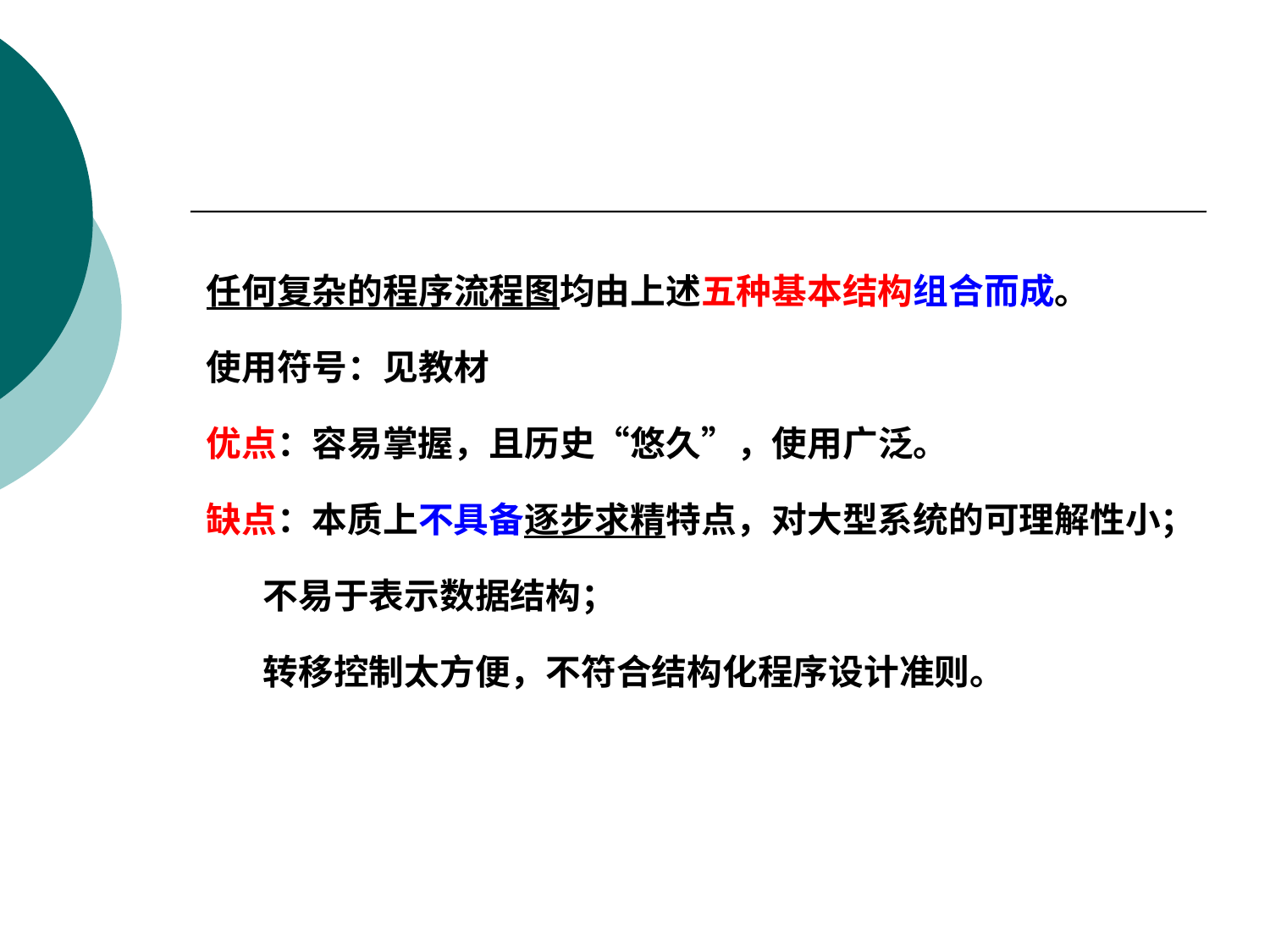

任何复杂的程序流程图均由上述五种基本结构组合而成。
使用符号：见教材
优点：容易掌握，且历史“悠久”，使用广泛。
缺点：本质上不具备逐步求精特点，对大型系统的可理解性小；
      不易于表示数据结构；
      转移控制太方便，不符合结构化程序设计准则。